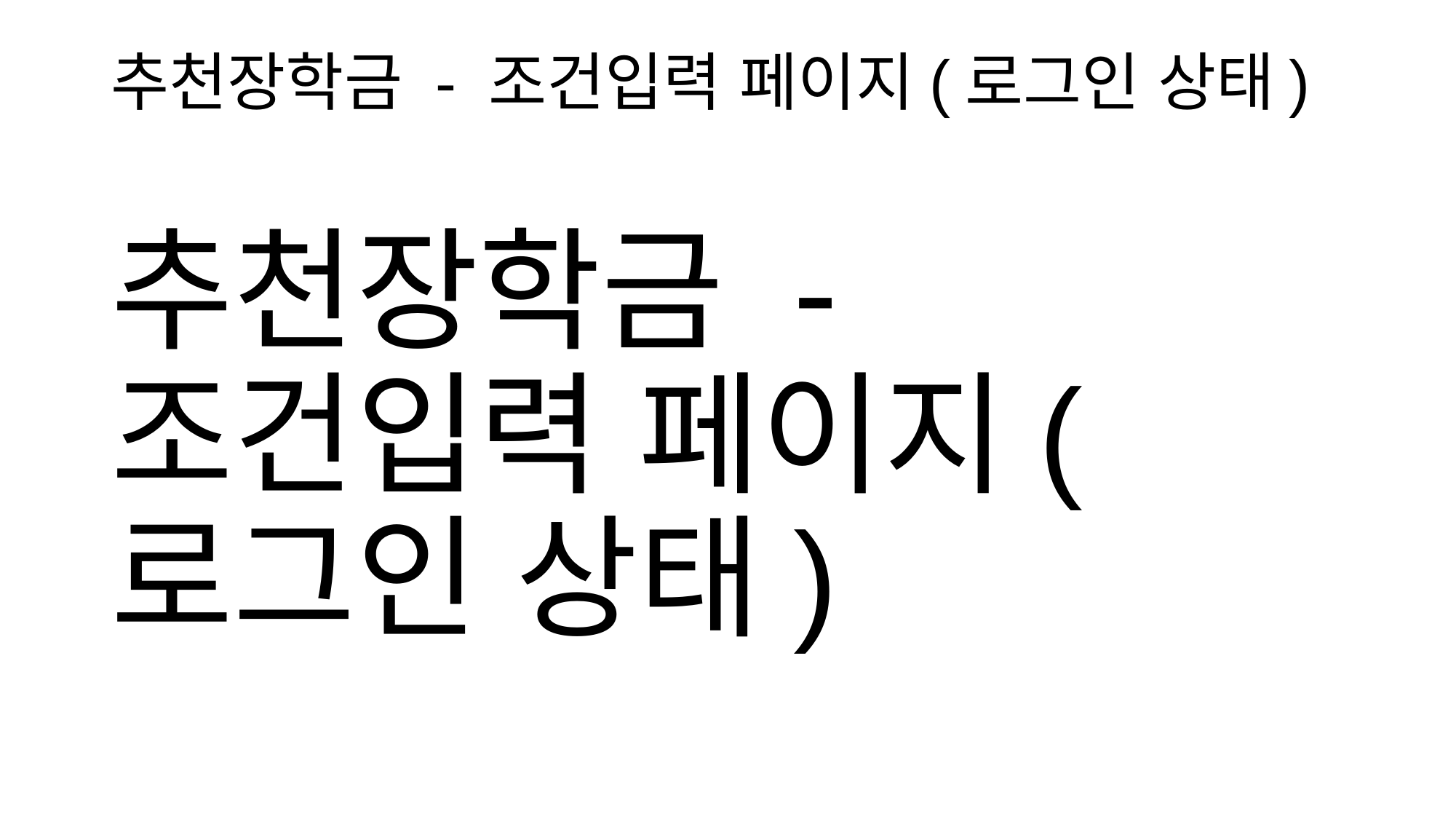

# 추천장학금 - 조건입력 페이지(로그인 상태)
추천장학금 - 조건입력 페이지(로그인 상태)